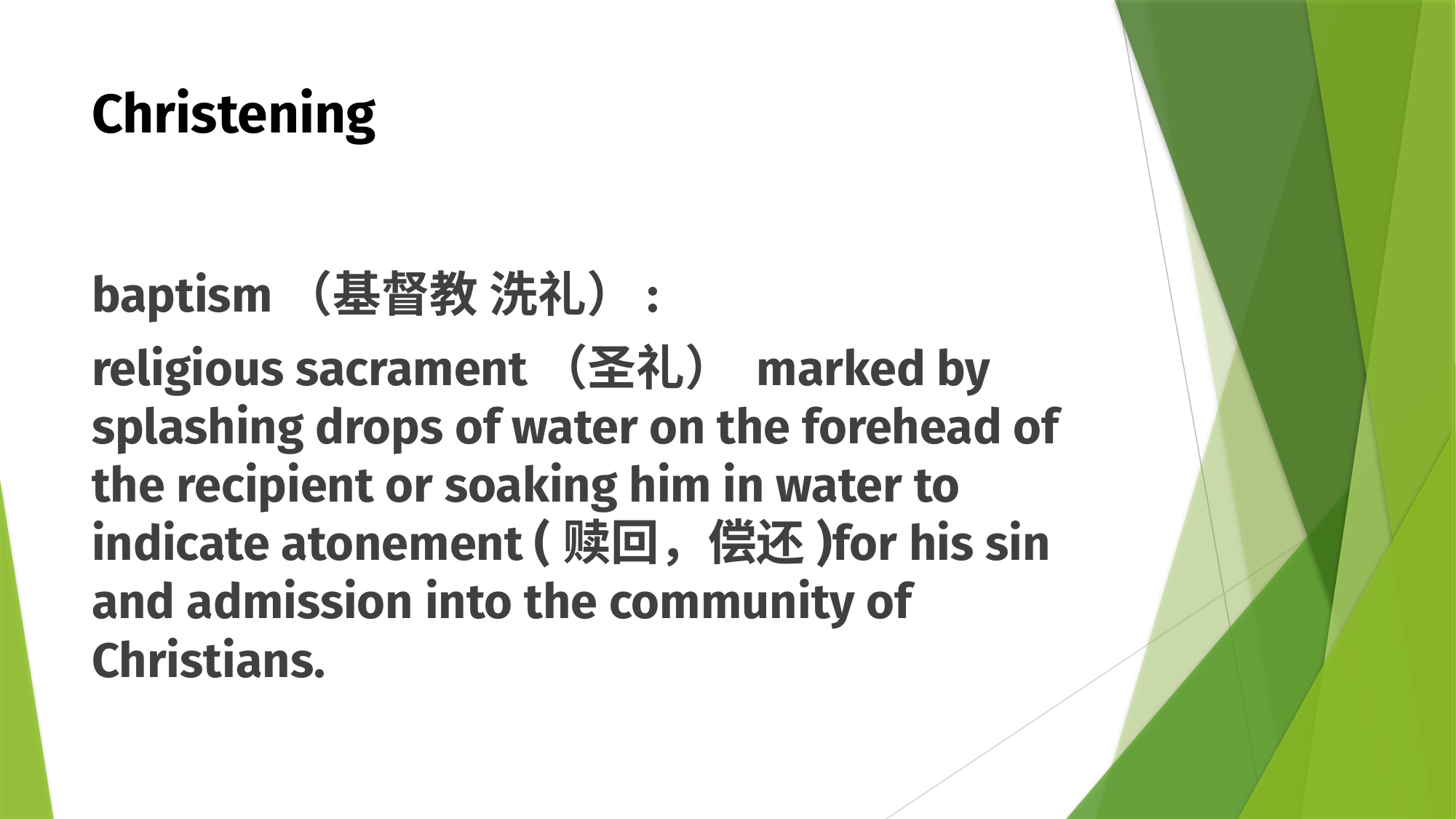

# Christening
baptism（基督教 洗礼）:
religious sacrament（圣礼） marked by splashing drops of water on the forehead of the recipient or soaking him in water to indicate atonement (赎回，偿还)for his sin and admission into the community of Christians.